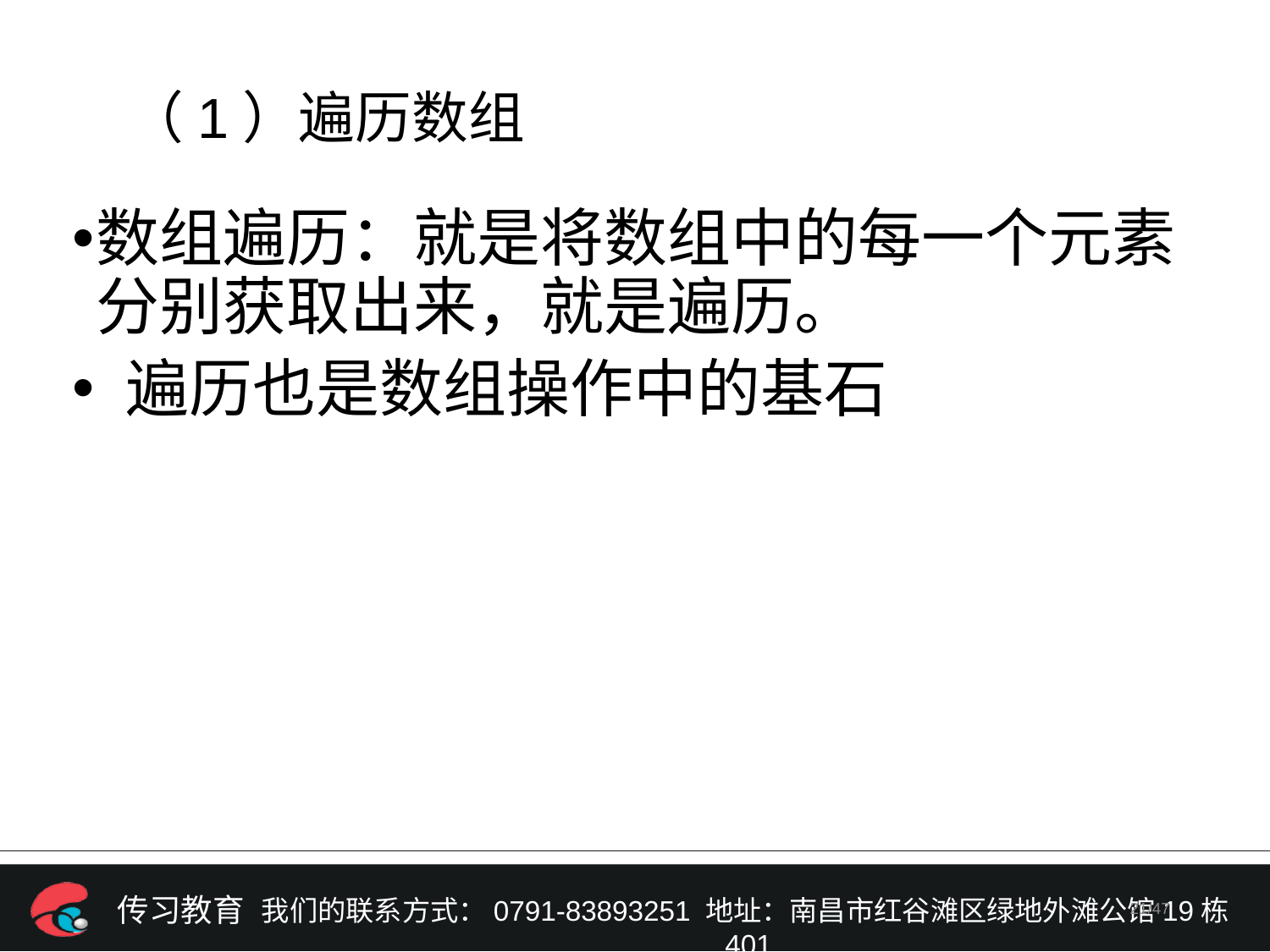

（1）遍历数组

数组遍历：就是将数组中的每一个元素分别获取出来，就是遍历。
 遍历也是数组操作中的基石
21/47